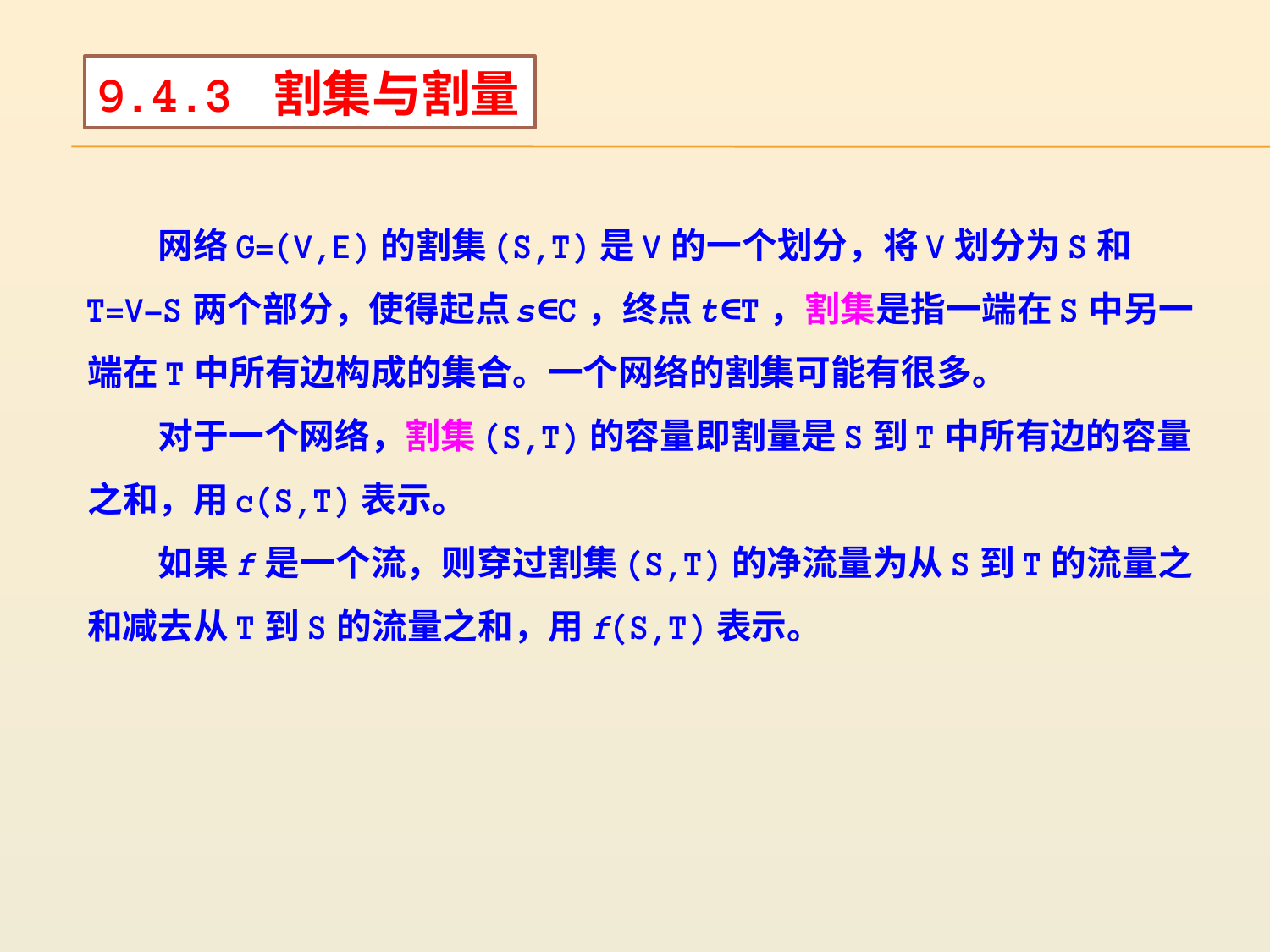

9.4.3 割集与割量
　　网络G=(V,E)的割集(S,T)是V的一个划分，将V划分为S和T=V-S两个部分，使得起点s∈C，终点t∈T，割集是指一端在S中另一端在T中所有边构成的集合。一个网络的割集可能有很多。
　　对于一个网络，割集(S,T)的容量即割量是S到T中所有边的容量之和，用c(S,T)表示。
　　如果f是一个流，则穿过割集(S,T)的净流量为从S到T的流量之和减去从T到S的流量之和，用f(S,T)表示。